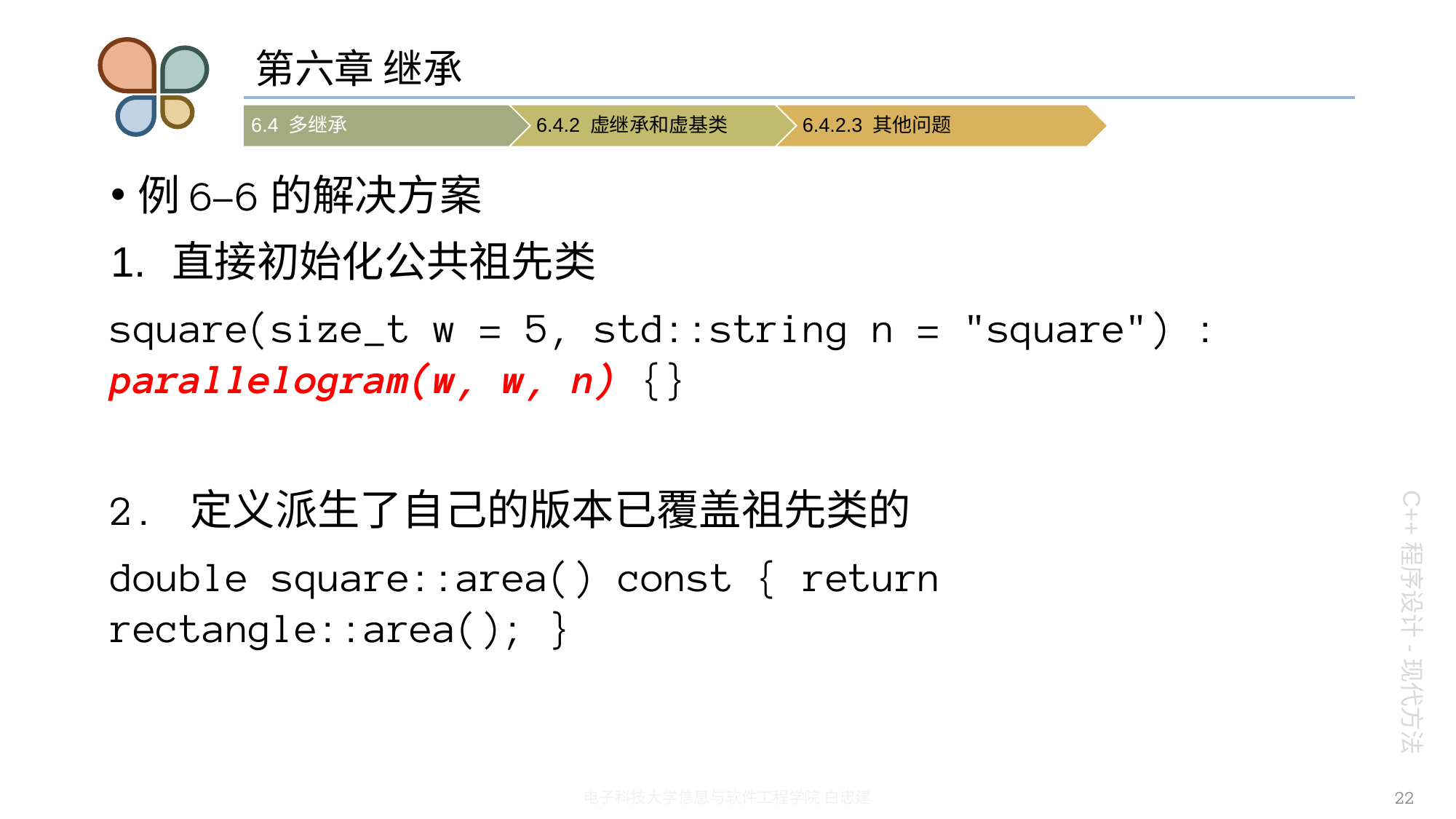

# 第六章 继承
6.4 多继承
6.4.2 虚继承和虚基类
6.4.2.3 其他问题
例6-6的解决方案
直接初始化公共祖先类
square(size_t w = 5, std::string n = "square") : parallelogram(w, w, n) {}

2. 定义派生了自己的版本已覆盖祖先类的
double square::area() const { return rectangle::area(); }
22